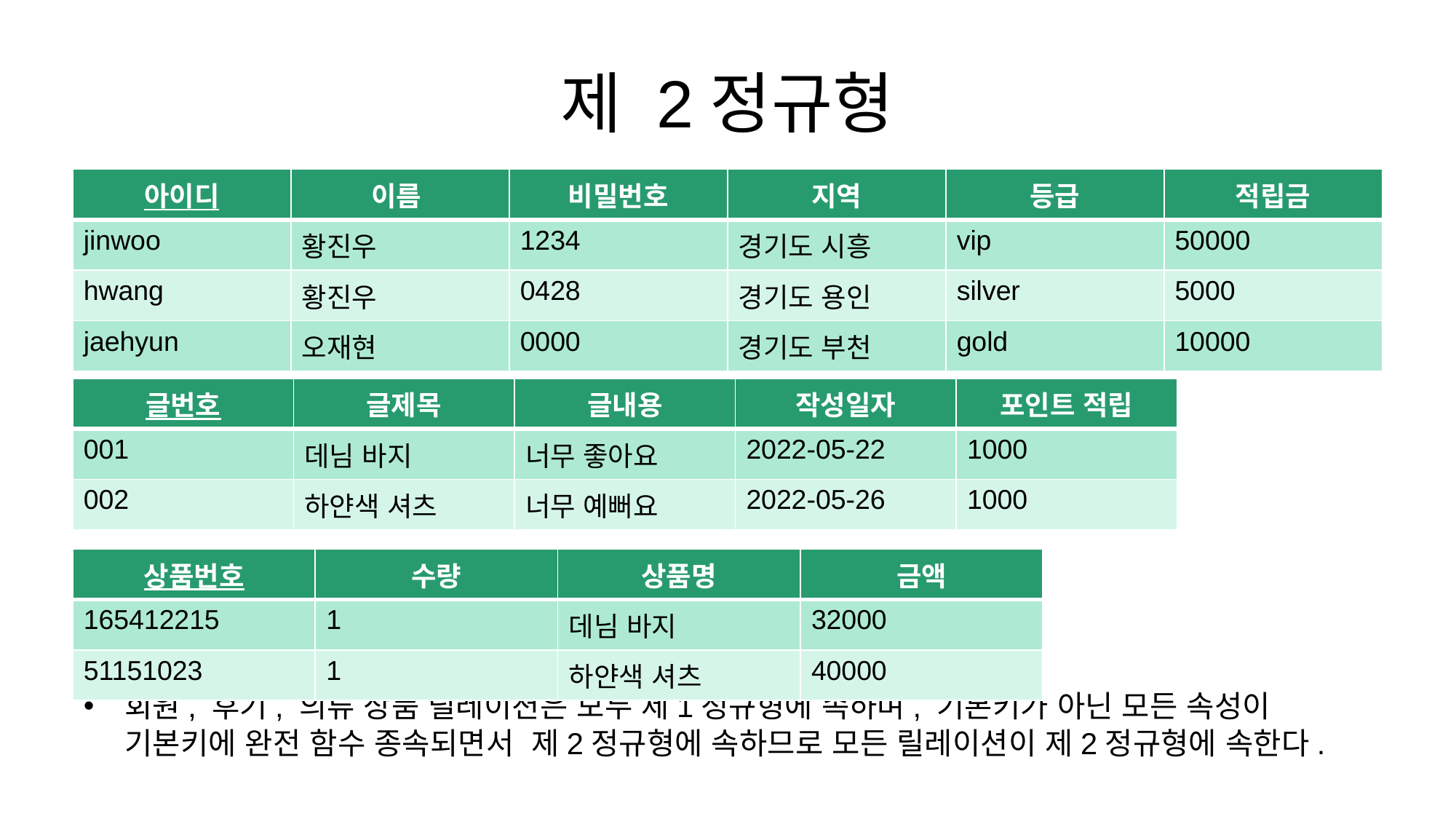

# 제 2정규형
| 아이디 | 이름 | 비밀번호 | 지역 | 등급 | 적립금 |
| --- | --- | --- | --- | --- | --- |
| jinwoo | 황진우 | 1234 | 경기도 시흥 | vip | 50000 |
| hwang | 황진우 | 0428 | 경기도 용인 | silver | 5000 |
| jaehyun | 오재현 | 0000 | 경기도 부천 | gold | 10000 |
| 글번호 | 글제목 | 글내용 | 작성일자 | 포인트 적립 |
| --- | --- | --- | --- | --- |
| 001 | 데님 바지 | 너무 좋아요 | 2022-05-22 | 1000 |
| 002 | 하얀색 셔츠 | 너무 예뻐요 | 2022-05-26 | 1000 |
| 상품번호 | 수량 | 상품명 | 금액 |
| --- | --- | --- | --- |
| 165412215 | 1 | 데님 바지 | 32000 |
| 51151023 | 1 | 하얀색 셔츠 | 40000 |
회원, 후기, 의류 상품 릴레이션은 모두 제1정규형에 속하며, 기본키가 아닌 모든 속성이 기본키에 완전 함수 종속되면서  제2정규형에 속하므로 모든 릴레이션이 제2정규형에 속한다.